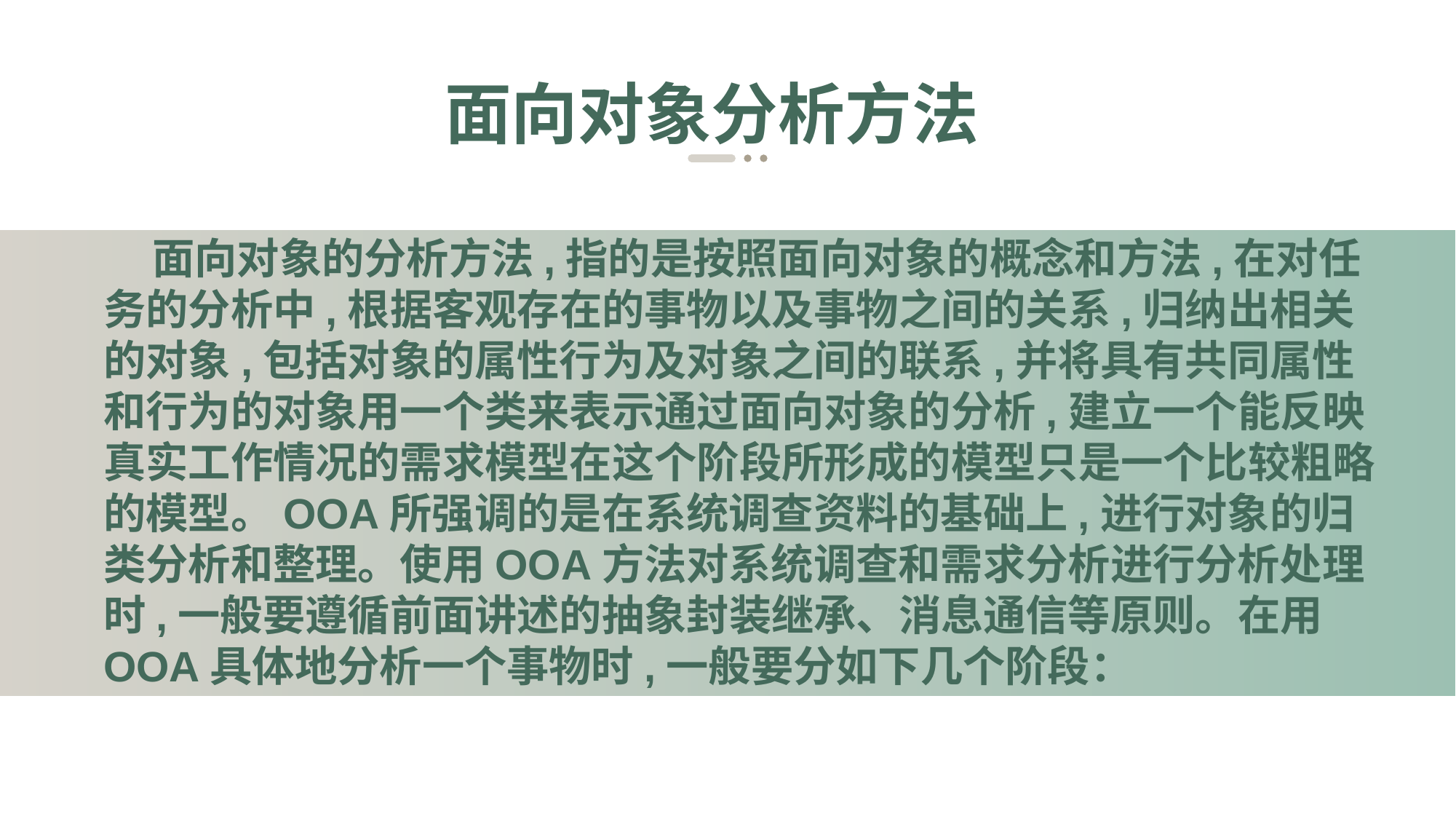

面向对象分析方法
e7d195523061f1c0c2b73831c94a3edc981f60e396d3e182073EE1468018468A7F192AE5E5CD515B6C3125F8AF6E4EE646174E8CF0B46FD19828DCE8CDA3B3A044A74F0E769C5FA8CB87AB6FC303C8BA3785FAC64AF5424764E128FECAE4CC72932BB65C8C121A0F41C1707D94688ED66335DC6AE12288BF2055523C0C26863D2CD4AC454A29EEC183CEF0375334B579
    面向对象的分析方法,指的是按照面向对象的概念和方法,在对任务的分析中,根据客观存在的事物以及事物之间的关系,归纳出相关的对象,包括对象的属性行为及对象之间的联系,并将具有共同属性和行为的对象用一个类来表示通过面向对象的分析,建立一个能反映真实工作情况的需求模型在这个阶段所形成的模型只是一个比较粗略的模型。OOA所强调的是在系统调查资料的基础上,进行对象的归类分析和整理。使用OOA方法对系统调查和需求分析进行分析处理时,一般要遵循前面讲述的抽象封装继承、消息通信等原则。在用OOA具体地分析一个事物时,一般要分如下几个阶段：